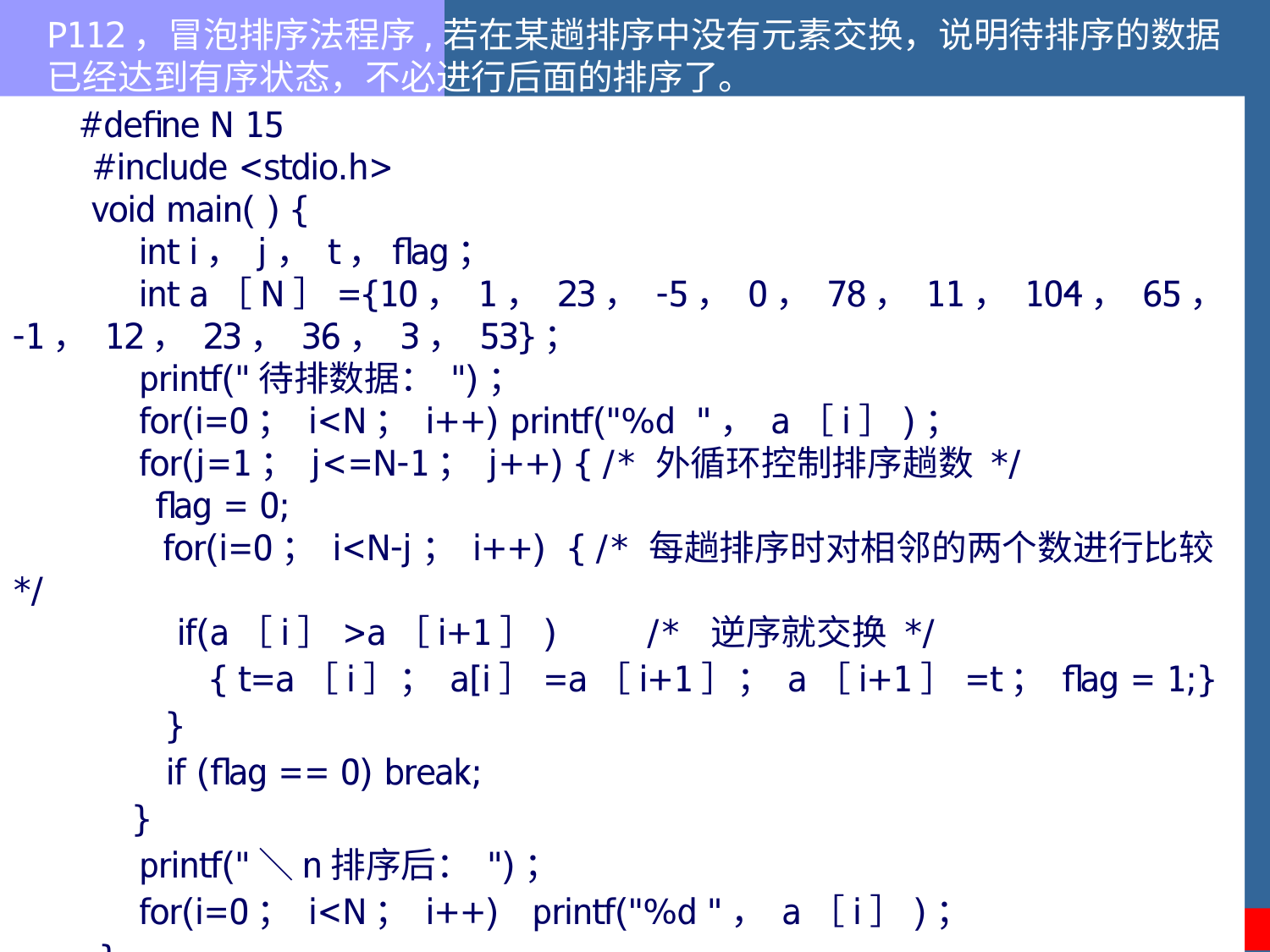

P112，冒泡排序法程序,若在某趟排序中没有元素交换，说明待排序的数据已经达到有序状态，不必进行后面的排序了。
      #define N 15
　　#include <stdio.h>
　　void main( ) {
　　	int i， j， t，flag；
　　	int a［N］={10， 1， 23， -5， 0， 78， 11， 104， 65， -1， 12， 23， 36， 3， 53}；
　　	printf("待排数据： ")；
　　  	for(i=0； i<N； i++) printf("%d  "， a［i］)；
　　  	for(j=1； j<=N-1； j++) { /* 外循环控制排序趟数 */
             flag = 0;
　　  	  for(i=0； i<N-j； i++)  { /* 每趟排序时对相邻的两个数进行比较 */
               if(a［i］>a［i+1］)	/*  逆序就交换 */
                  { t=a［i］； a[i］=a［i+1］； a［i+1］=t； flag = 1;}
              }
              if (flag == 0) break;
           }
　　  	printf("＼n排序后： ")；
　　 	for(i=0； i<N； i++)   printf("%d "， a［i］)；
        }